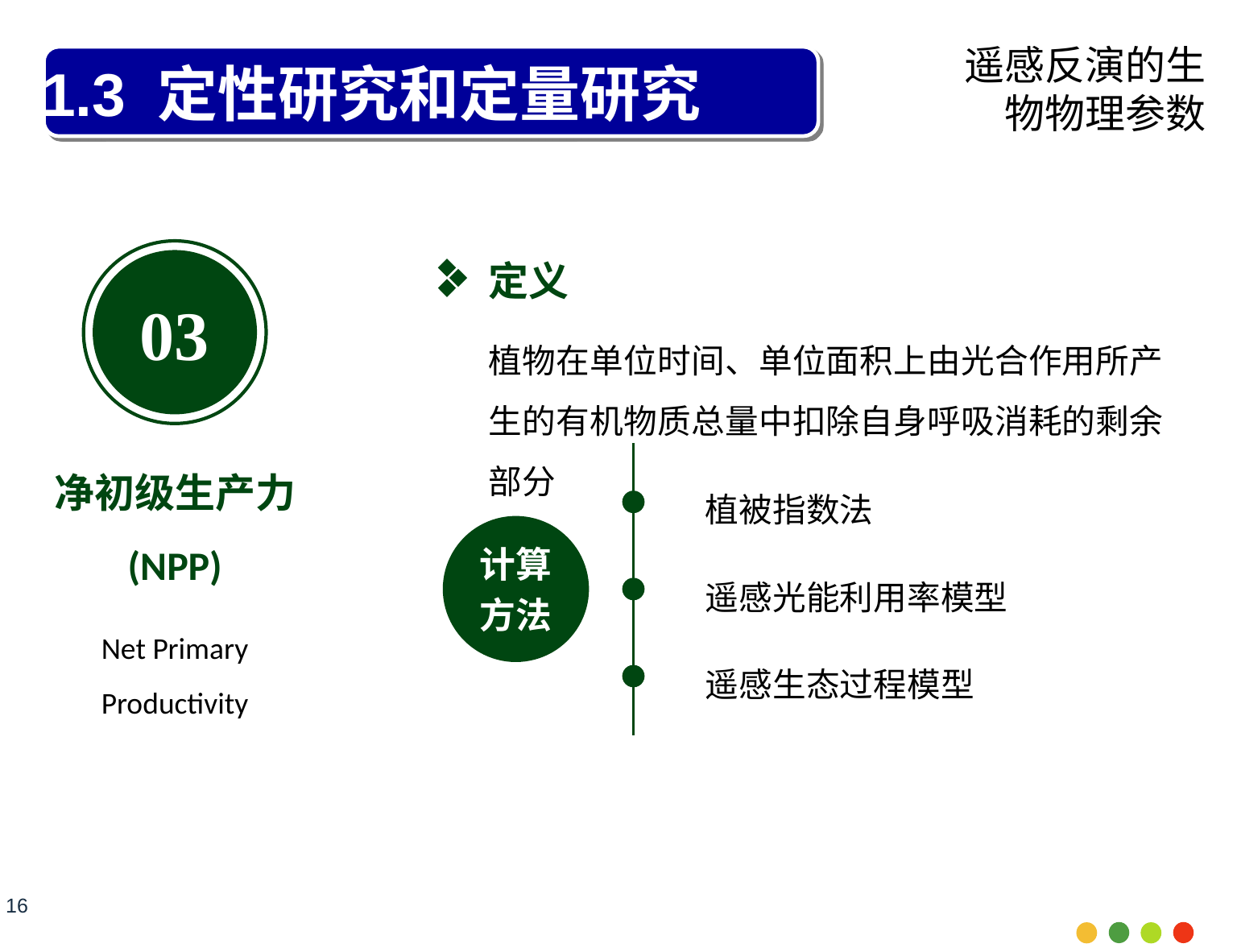

遥感反演的生物物理参数
1.3 定性研究和定量研究
净初级生产力

03
定义
植物在单位时间、单位面积上由光合作用所产生的有机物质总量中扣除自身呼吸消耗的剩余部分

净初级生产力
(NPP)
Net Primary Productivity
植被指数法

遥感光能利用率模型

遥感生态过程模型

计算
方法